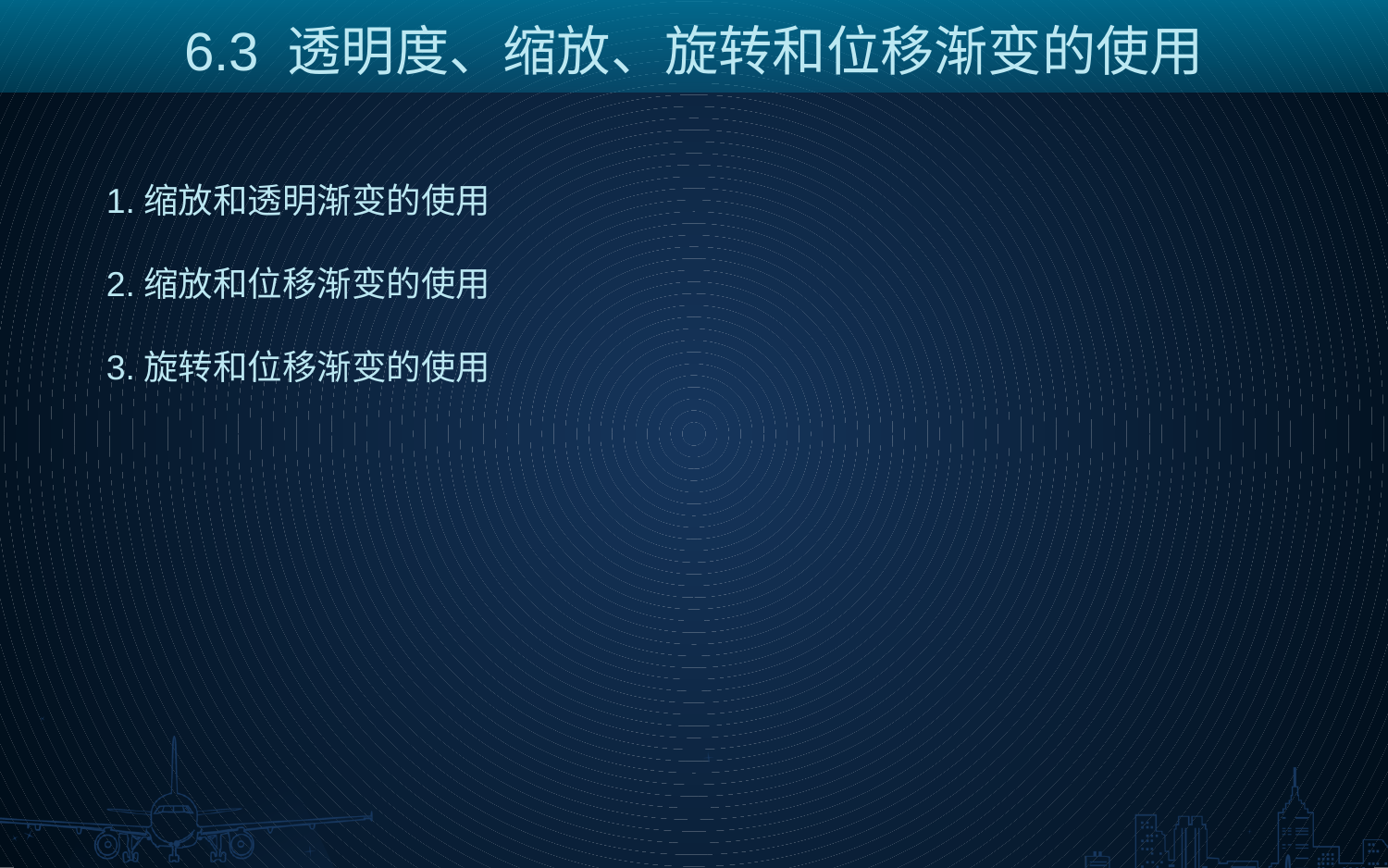

6.3 透明度、缩放、旋转和位移渐变的使用
1.缩放和透明渐变的使用

2.缩放和位移渐变的使用

3.旋转和位移渐变的使用